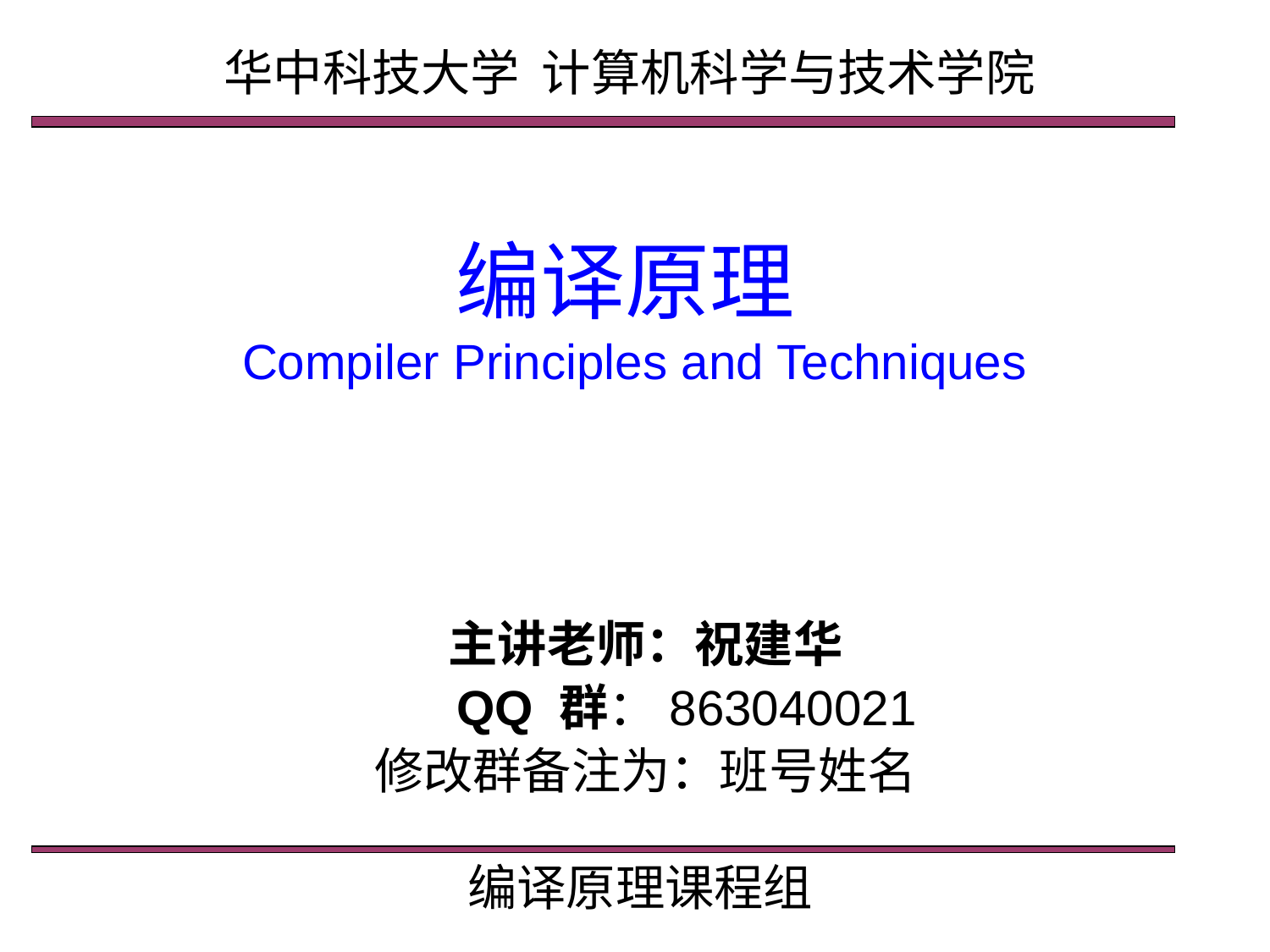

华中科技大学  计算机科学与技术学院
# 编译原理 Compiler Principles and Techniques
主讲老师：祝建华
      QQ 群：863040021
修改群备注为：班号姓名

编译原理课程组